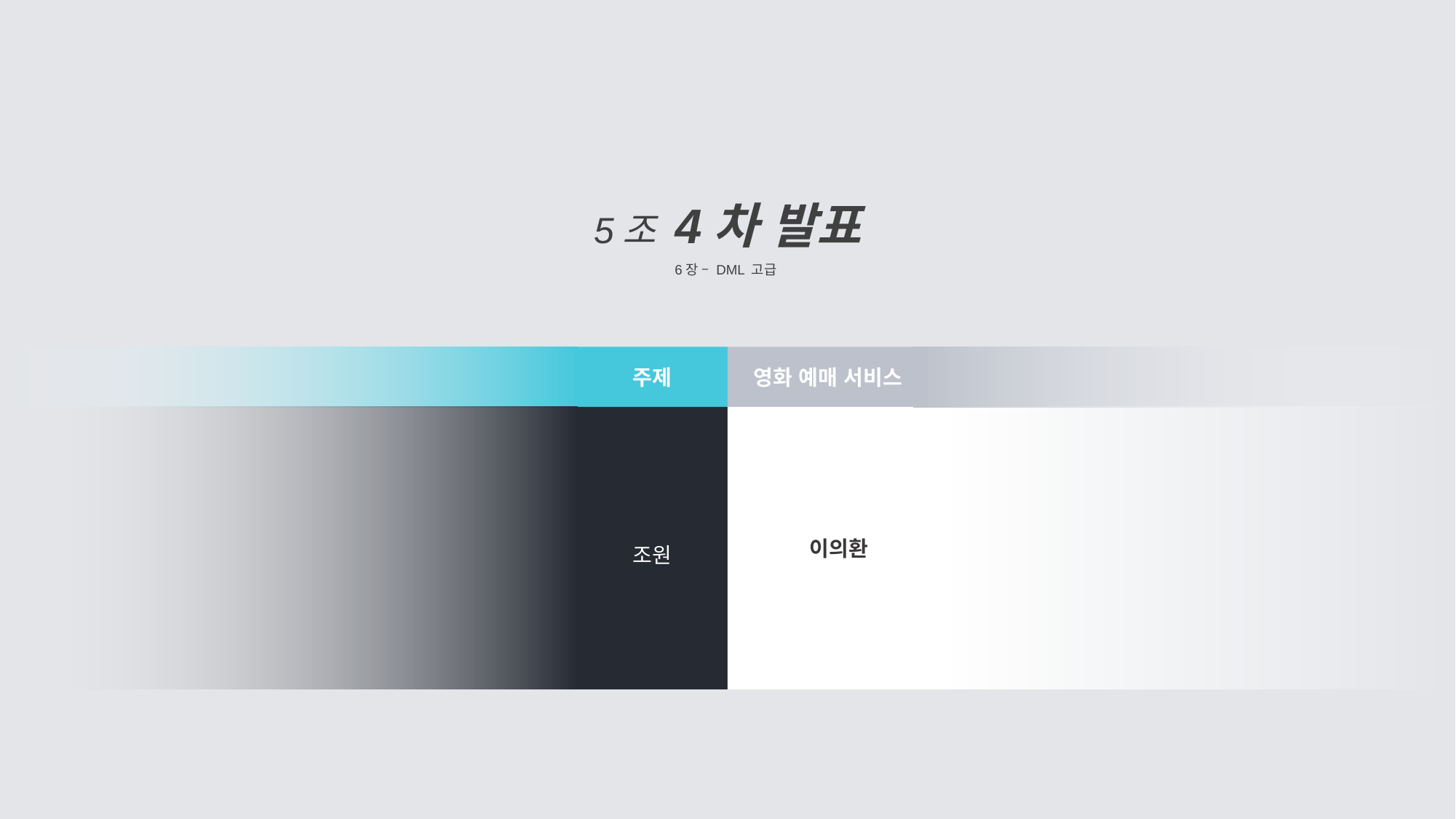

5조 4차 발표
6장 – DML 고급

주제
영화 예매 서비스

조원
이의환